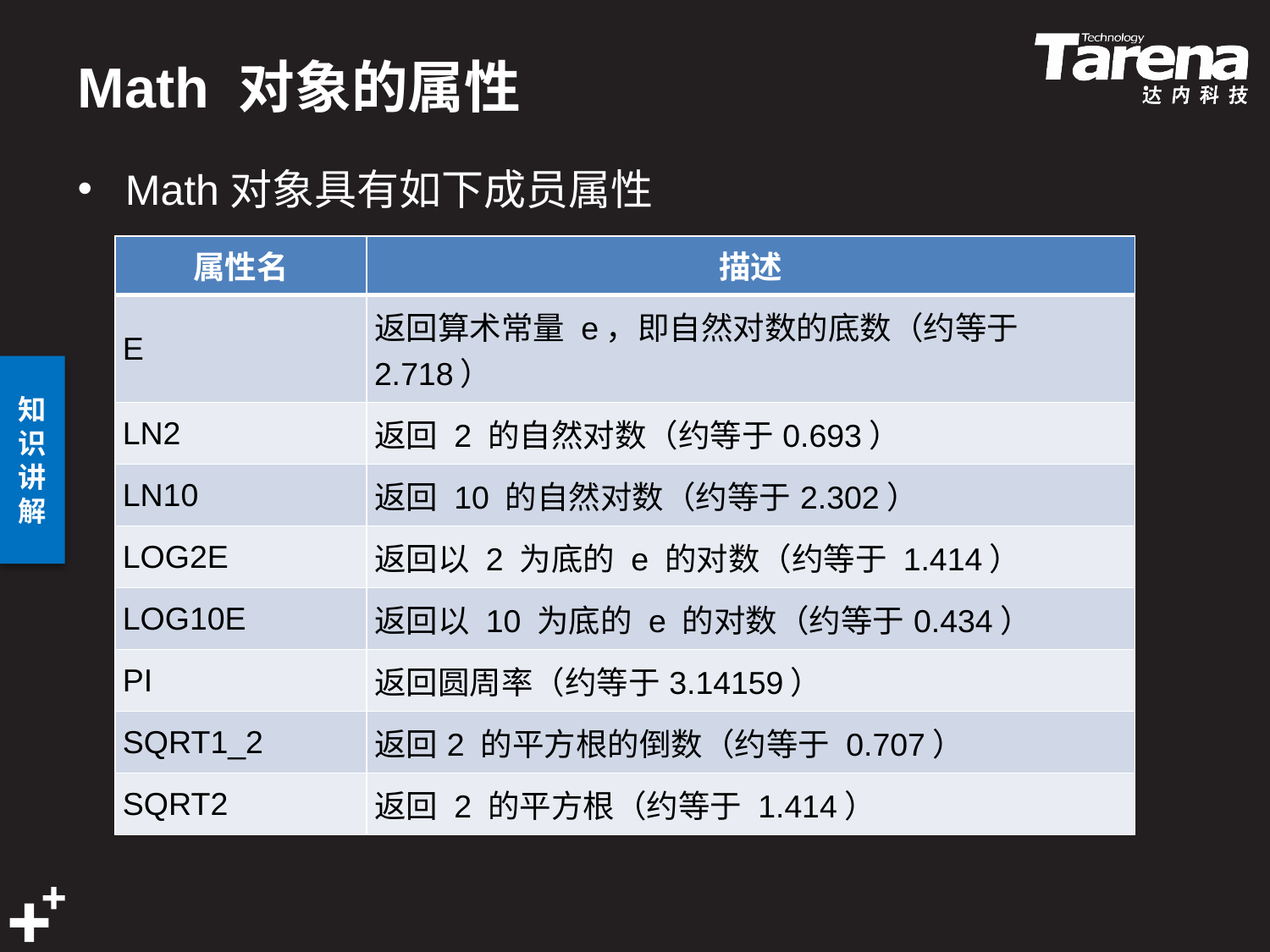

# Math 对象的属性
Math对象具有如下成员属性
| 属性名 | 描述 |
| --- | --- |
| E | 返回算术常量 e，即自然对数的底数（约等于2.718） |
| LN2 | 返回 2 的自然对数（约等于0.693） |
| LN10 | 返回 10 的自然对数（约等于2.302） |
| LOG2E | 返回以 2 为底的 e 的对数（约等于 1.414） |
| LOG10E | 返回以 10 为底的 e 的对数（约等于0.434） |
| PI | 返回圆周率（约等于3.14159） |
| SQRT1\_2 | 返回2 的平方根的倒数（约等于 0.707） |
| SQRT2 | 返回 2 的平方根（约等于 1.414） |